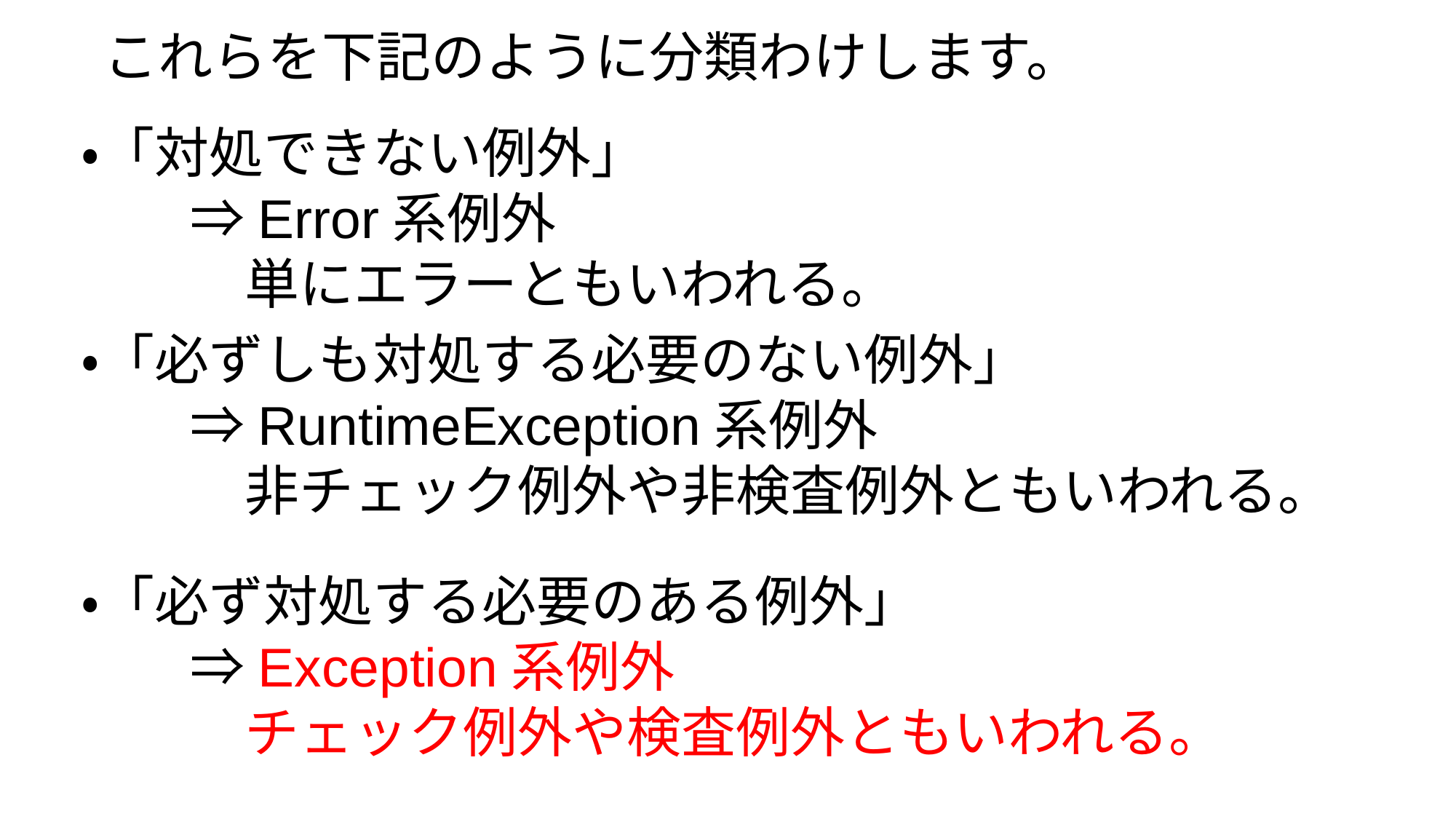

これらを下記のように分類わけします。
・「対処できない例外」
　　⇒Error系例外
　　　単にエラーともいわれる。
・「必ずしも対処する必要のない例外」
　　⇒RuntimeException系例外
　　　非チェック例外や非検査例外ともいわれる。
・「必ず対処する必要のある例外」
　　⇒Exception系例外
　　　チェック例外や検査例外ともいわれる。